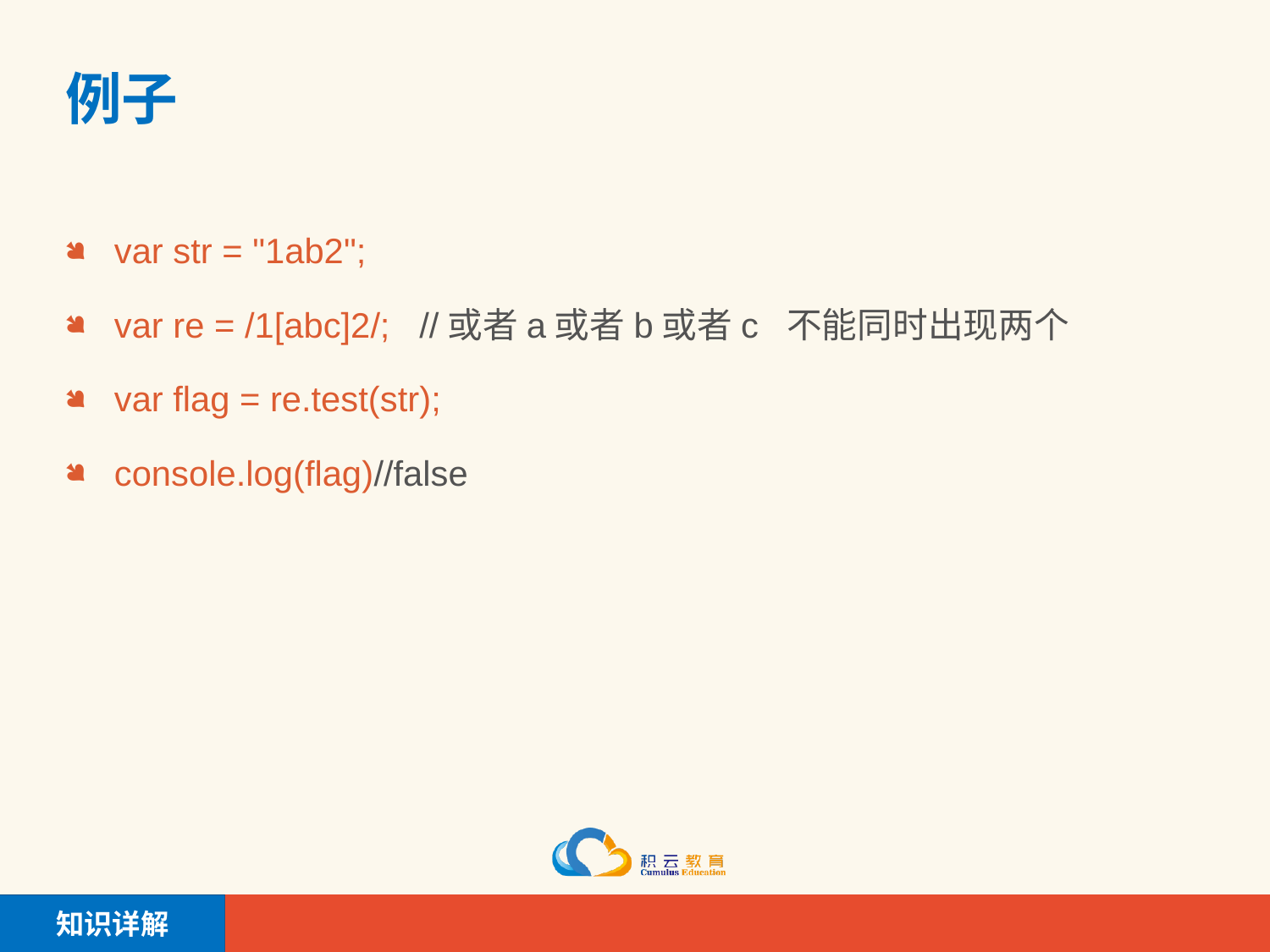

# 例子
var str = "1ab2";
var re = /1[abc]2/;   //或者a或者b或者c  不能同时出现两个
var flag = re.test(str);
console.log(flag)//false